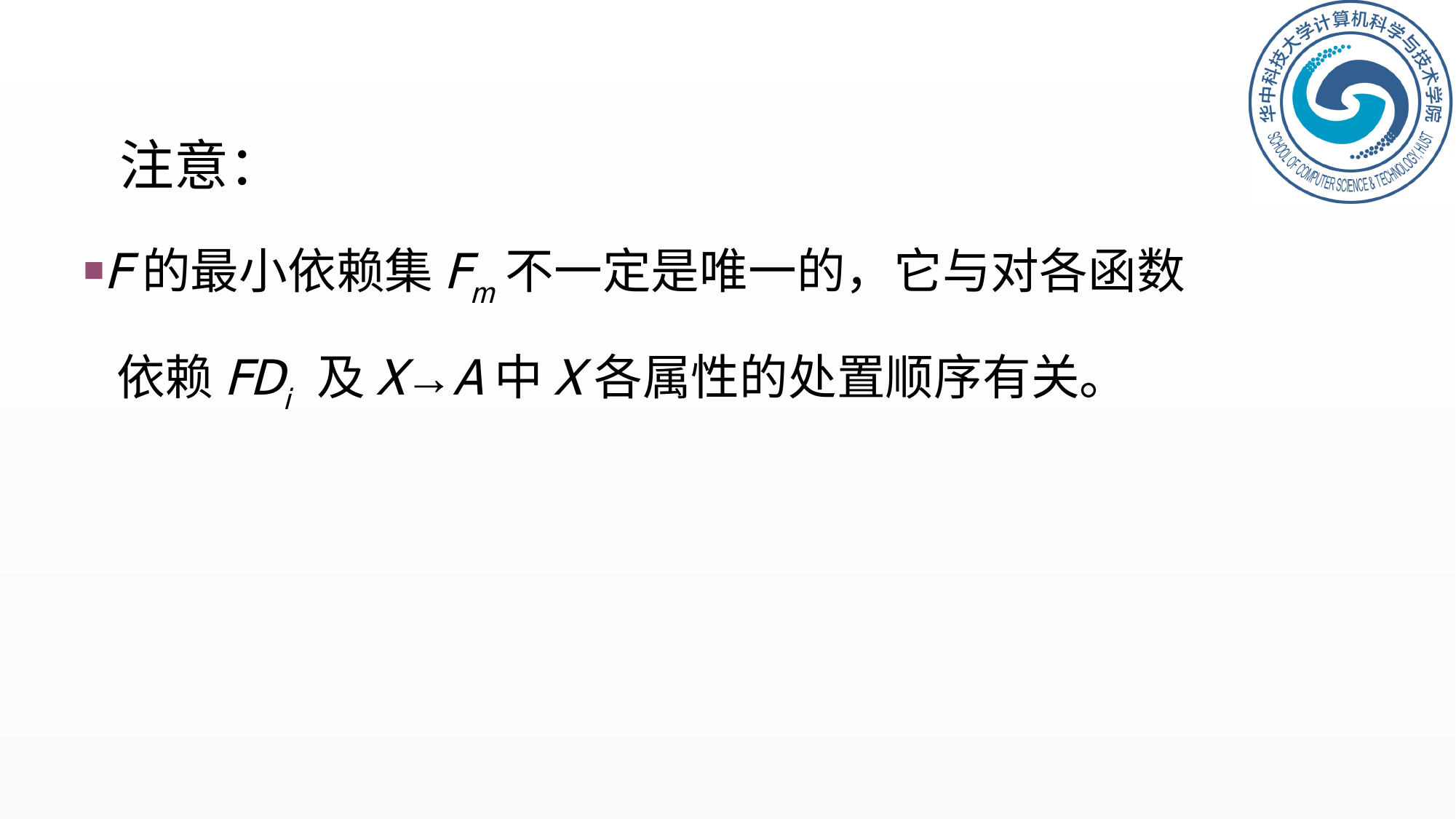

注意：
F的最小依赖集Fm不一定是唯一的，它与对各函数
  依赖FDi 及X→A中X各属性的处置顺序有关。